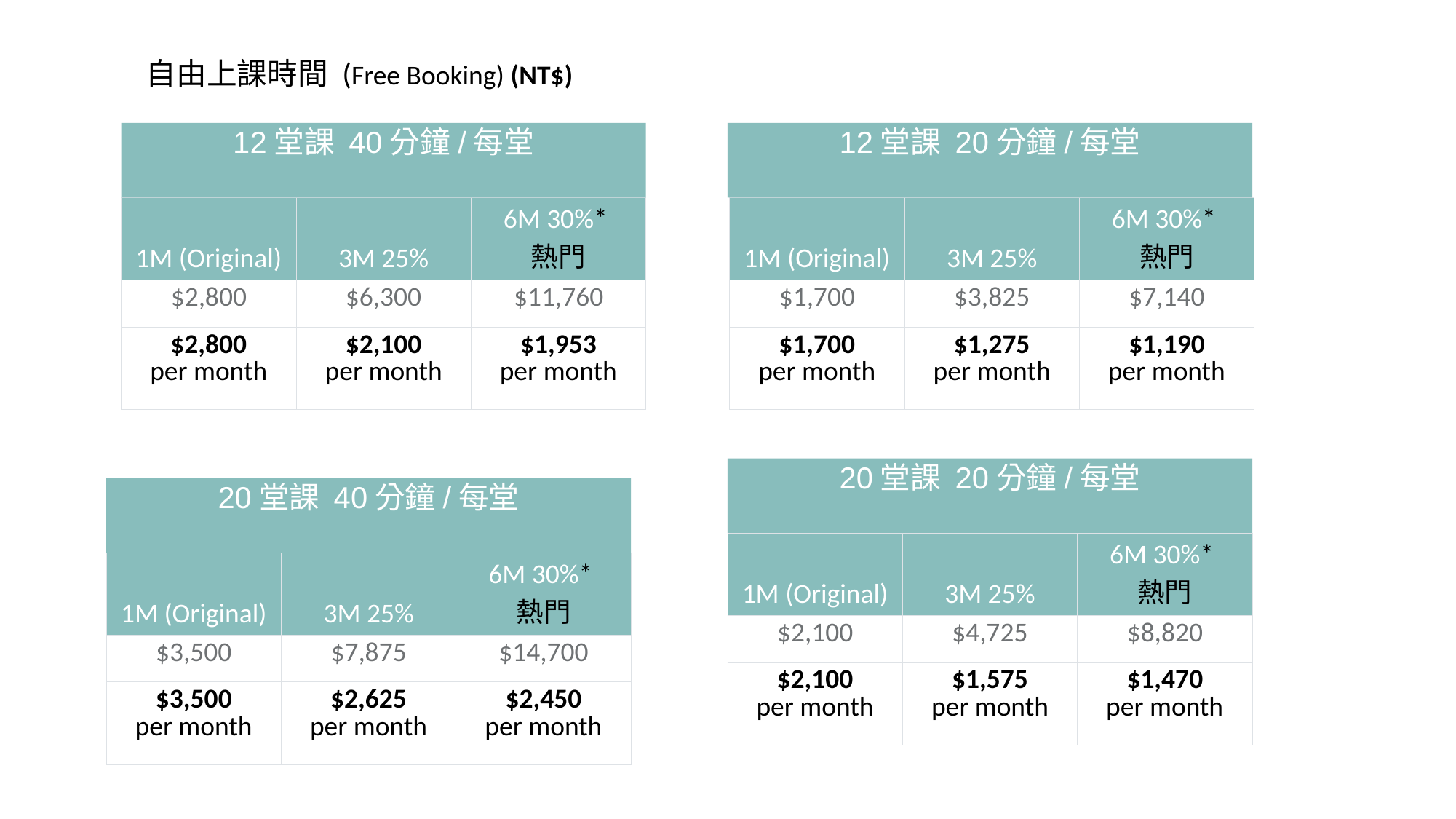

自由上課時間 (Free Booking) (NT$)
12堂課 40分鐘/每堂

12堂課 20分鐘/每堂

| 1M (Original) | 3M 25% | 6M 30%\* 熱門 |
| --- | --- | --- |
| $2,800 | $6,300 | $11,760 |
| $2,800 per month | $2,100 per month | $1,953 per month |
| 1M (Original) | 3M 25% | 6M 30%\* 熱門 |
| --- | --- | --- |
| $1,700 | $3,825 | $7,140 |
| $1,700 per month | $1,275 per month | $1,190 per month |
20堂課 20分鐘/每堂

20堂課 40分鐘/每堂

| 1M (Original) | 3M 25% | 6M 30%\* 熱門 |
| --- | --- | --- |
| $2,100 | $4,725 | $8,820 |
| $2,100 per month | $1,575 per month | $1,470 per month |
| 1M (Original) | 3M 25% | 6M 30%\* 熱門 |
| --- | --- | --- |
| $3,500 | $7,875 | $14,700 |
| $3,500 per month | $2,625 per month | $2,450 per month |